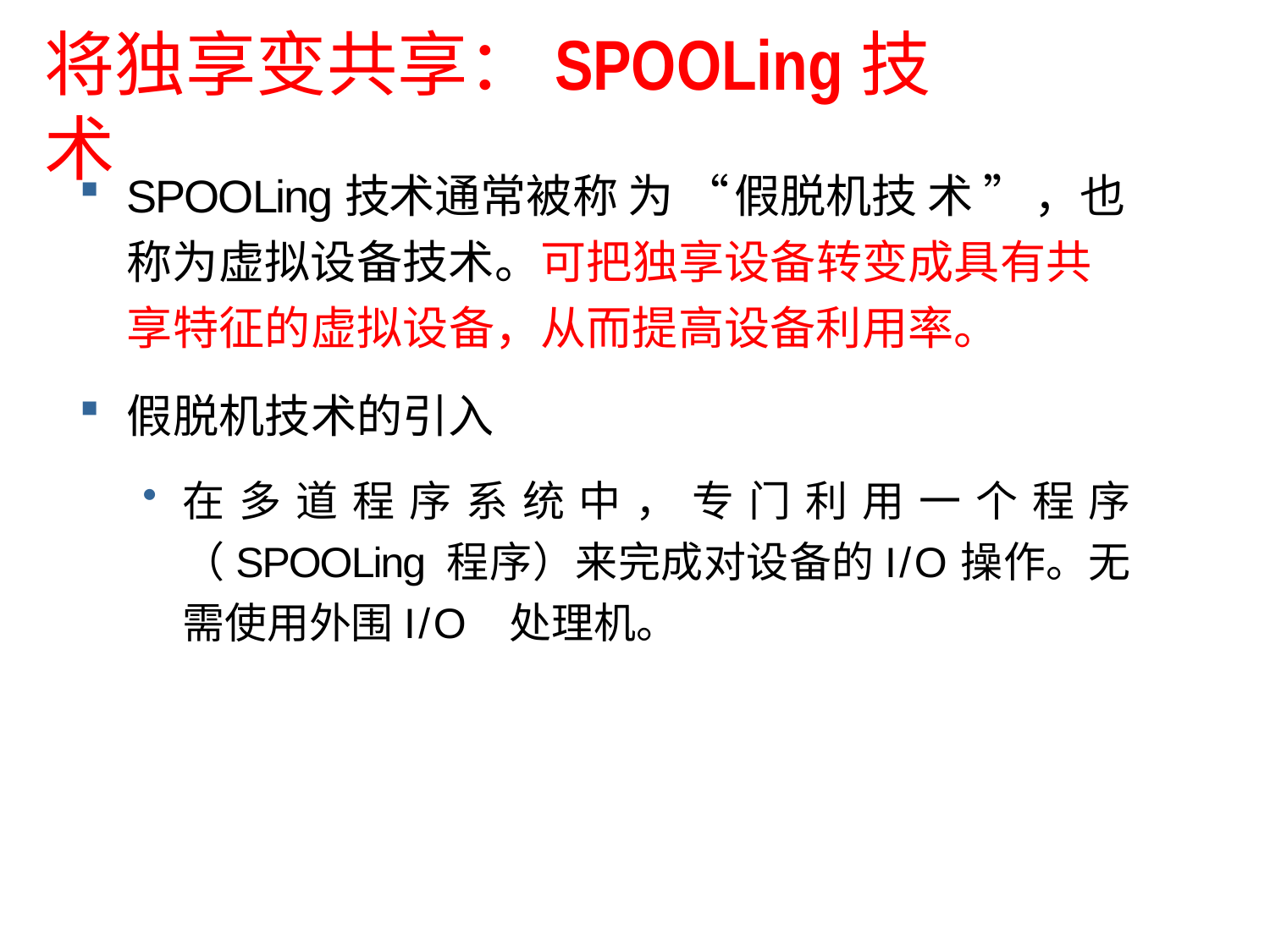

# 将独享变共享：SPOOLing技术
SPOOLing技术通常被称为“假脱机技术”，也称为虚拟设备技术。可把独享设备转变成具有共享特征的虚拟设备，从而提高设备利用率。
假脱机技术的引入
在多道程序系统中，专门利用一个程序（SPOOLing 程序）来完成对设备的I/O操作。无需使用外围I/O  处理机。